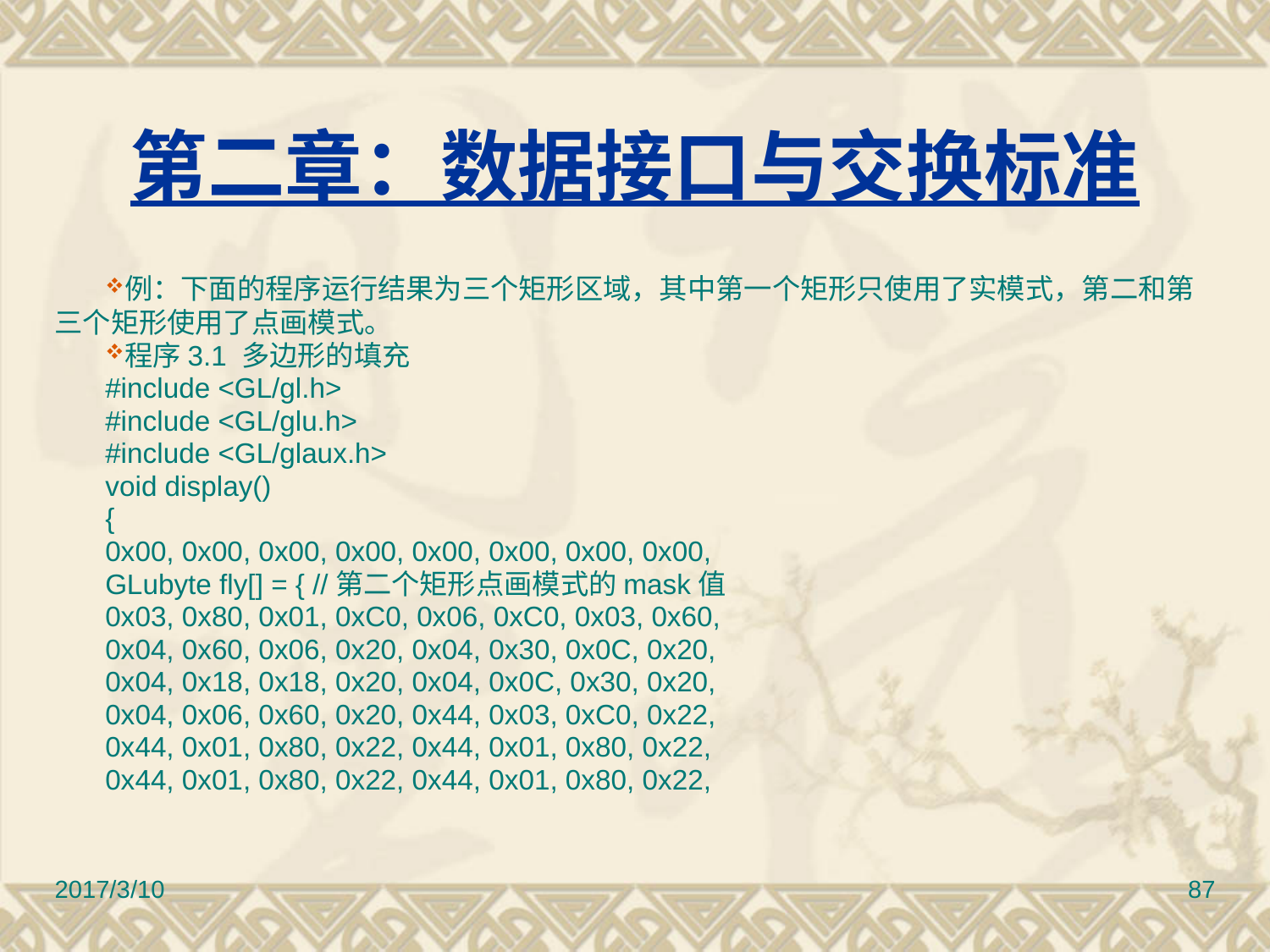

# 第二章：数据接口与交换标准
例：下面的程序运行结果为三个矩形区域，其中第一个矩形只使用了实模式，第二和第三个矩形使用了点画模式。
程序3.1 多边形的填充
#include <GL/gl.h>
#include <GL/glu.h>
#include <GL/glaux.h>
void display()
{
0x00, 0x00, 0x00, 0x00, 0x00, 0x00, 0x00, 0x00,
GLubyte fly[] = { //第二个矩形点画模式的mask值
0x03, 0x80, 0x01, 0xC0, 0x06, 0xC0, 0x03, 0x60,
0x04, 0x60, 0x06, 0x20, 0x04, 0x30, 0x0C, 0x20,
0x04, 0x18, 0x18, 0x20, 0x04, 0x0C, 0x30, 0x20,
0x04, 0x06, 0x60, 0x20, 0x44, 0x03, 0xC0, 0x22,
0x44, 0x01, 0x80, 0x22, 0x44, 0x01, 0x80, 0x22,
0x44, 0x01, 0x80, 0x22, 0x44, 0x01, 0x80, 0x22,
2017/3/10
87